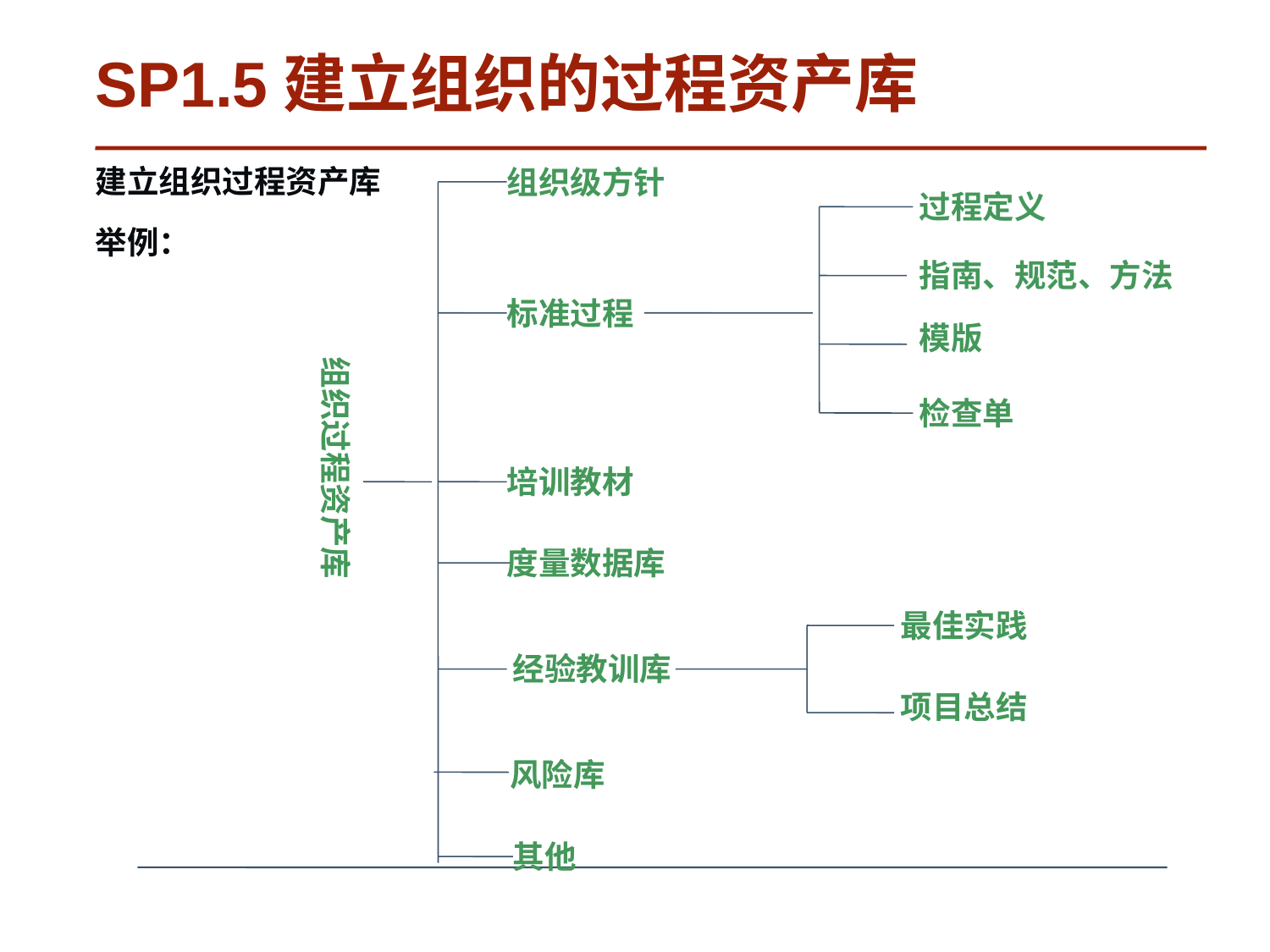

# SP1.5建立组织的过程资产库
建立组织过程资产库

举例：

组织级方针

过程定义

指南、规范、方法

标准过程

模版

组织过程资产库
检查单

培训教材

度量数据库

最佳实践

经验教训库

项目总结

风险库

其他